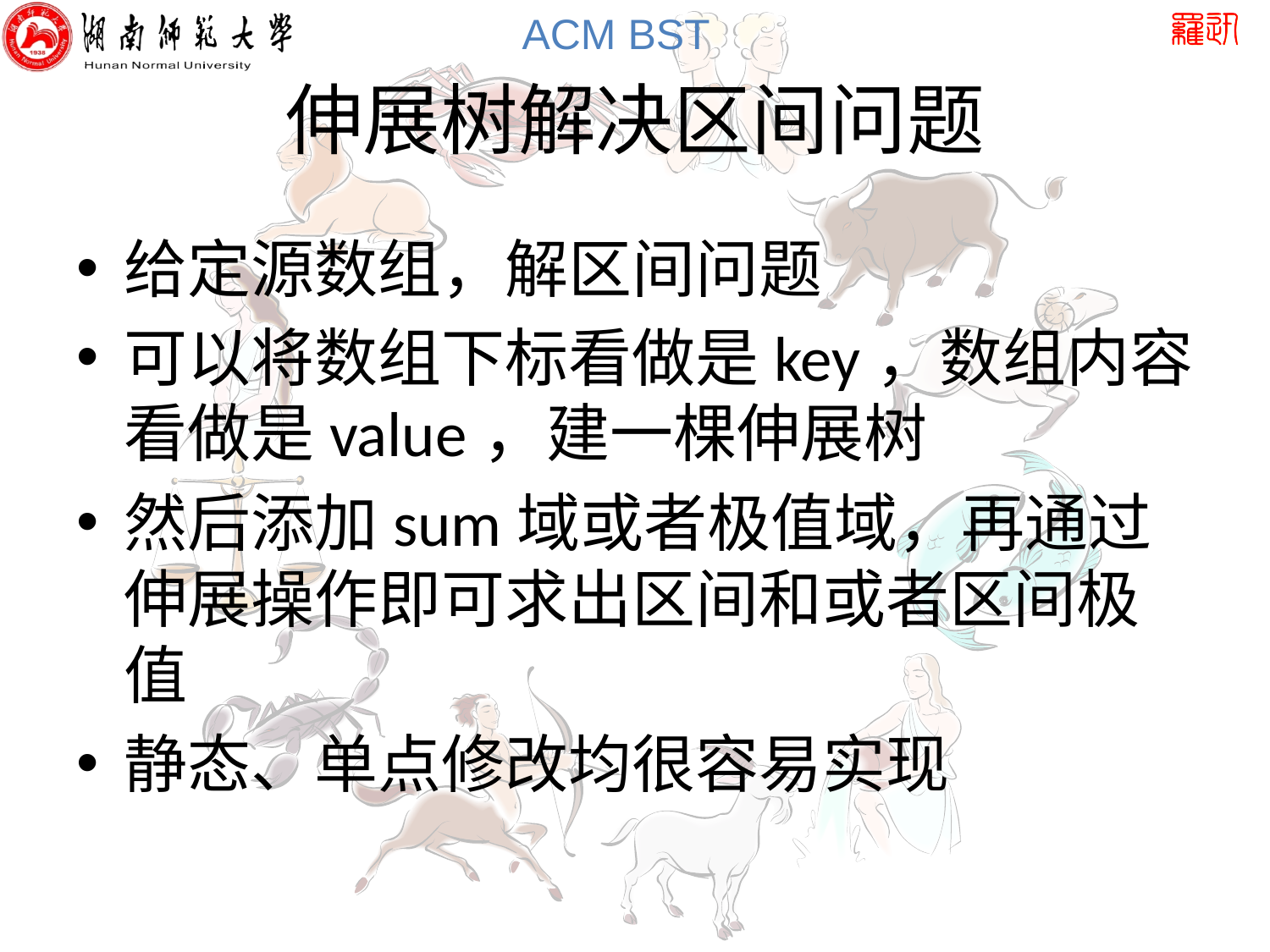

# 伸展树解决区间问题
给定源数组，解区间问题
可以将数组下标看做是key，数组内容看做是value，建一棵伸展树
然后添加sum域或者极值域，再通过伸展操作即可求出区间和或者区间极值
静态、单点修改均很容易实现